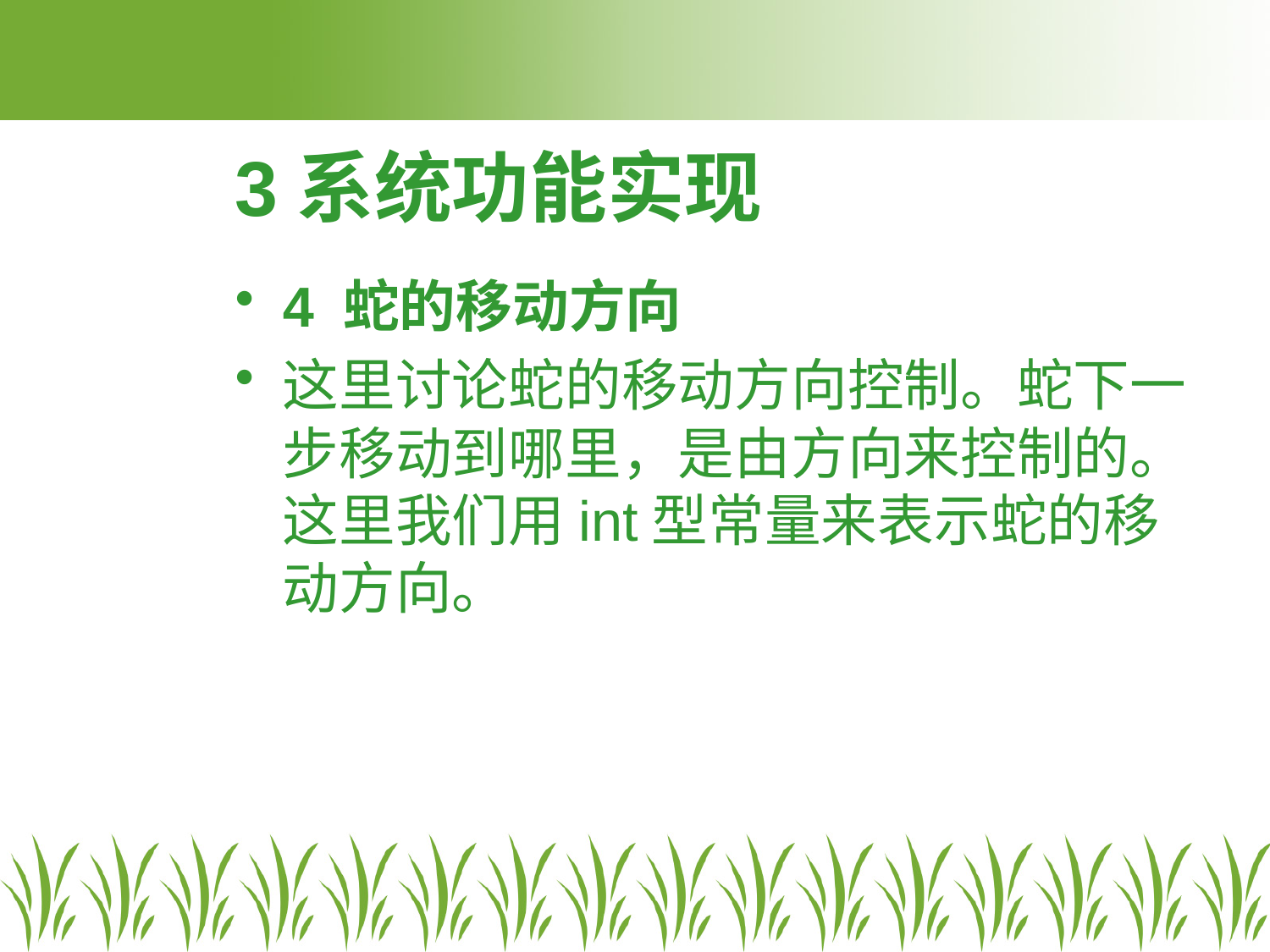

# 3系统功能实现
4 蛇的移动方向
这里讨论蛇的移动方向控制。蛇下一步移动到哪里，是由方向来控制的。 这里我们用int型常量来表示蛇的移动方向。